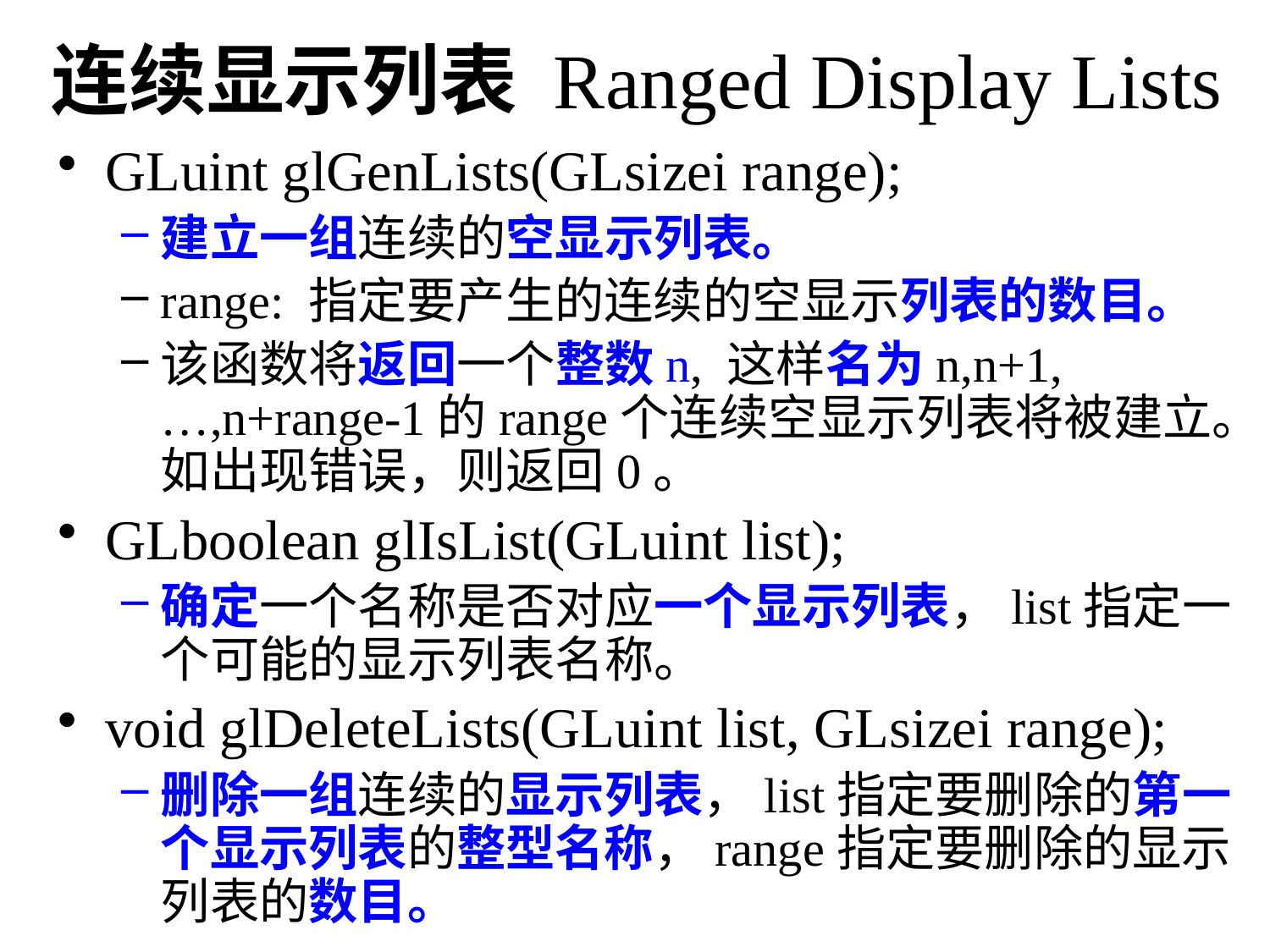

# 连续显示列表 Ranged Display Lists
GLuint glGenLists(GLsizei range);
建立一组连续的空显示列表。
range: 指定要产生的连续的空显示列表的数目。
该函数将返回一个整数n, 这样名为n,n+1,…,n+range-1的range个连续空显示列表将被建立。如出现错误，则返回0。
GLboolean glIsList(GLuint list);
确定一个名称是否对应一个显示列表，list指定一个可能的显示列表名称。
void glDeleteLists(GLuint list, GLsizei range);
删除一组连续的显示列表，list指定要删除的第一个显示列表的整型名称，range指定要删除的显示列表的数目。